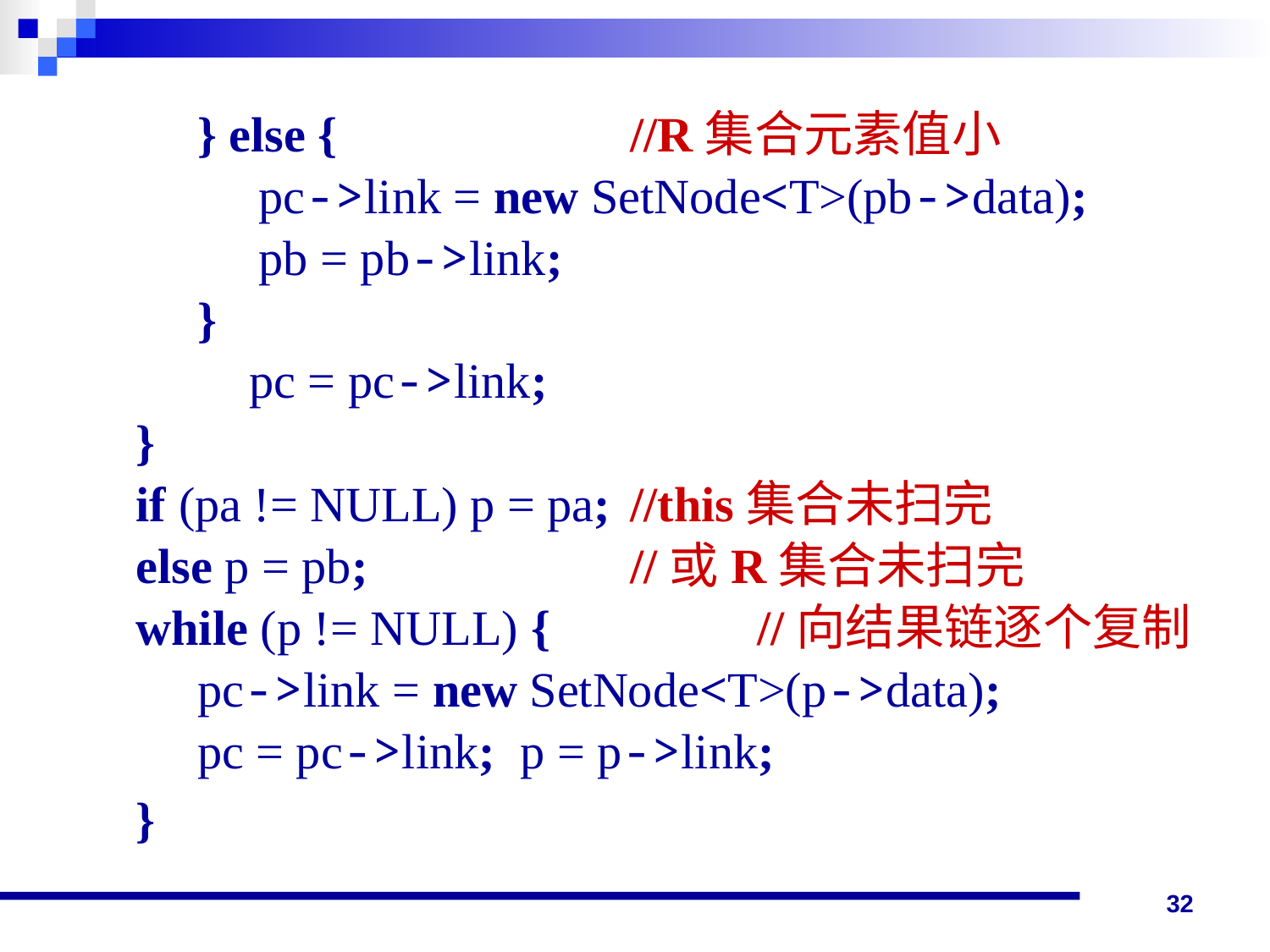

} else {			//R集合元素值小
               pc->link = new SetNode<T>(pb->data);
               pb = pb->link;
          }
		pc = pc->link;
     }
     if (pa != NULL) p = pa;	//this集合未扫完
     else p = pb;			//或R集合未扫完
     while (p != NULL) {		//向结果链逐个复制
          pc->link = new SetNode<T>(p->data);
          pc = pc->link;  p = p->link;
     }
32